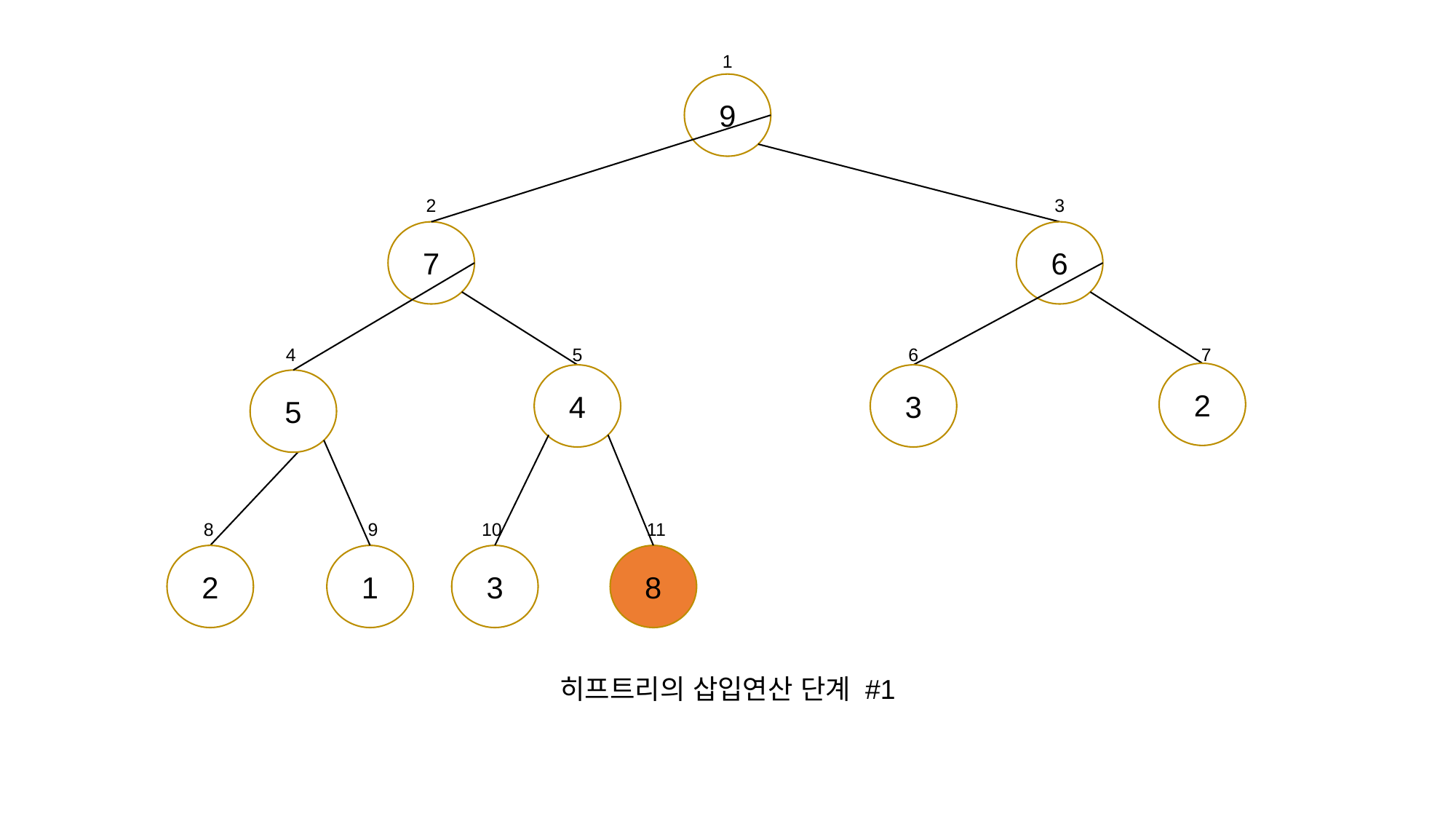

1
9
2
3
7
6
4
5
6
7
2
4
3
5
8
9
10
11
1
8
2
3
히프트리의 삽입연산 단계 #1